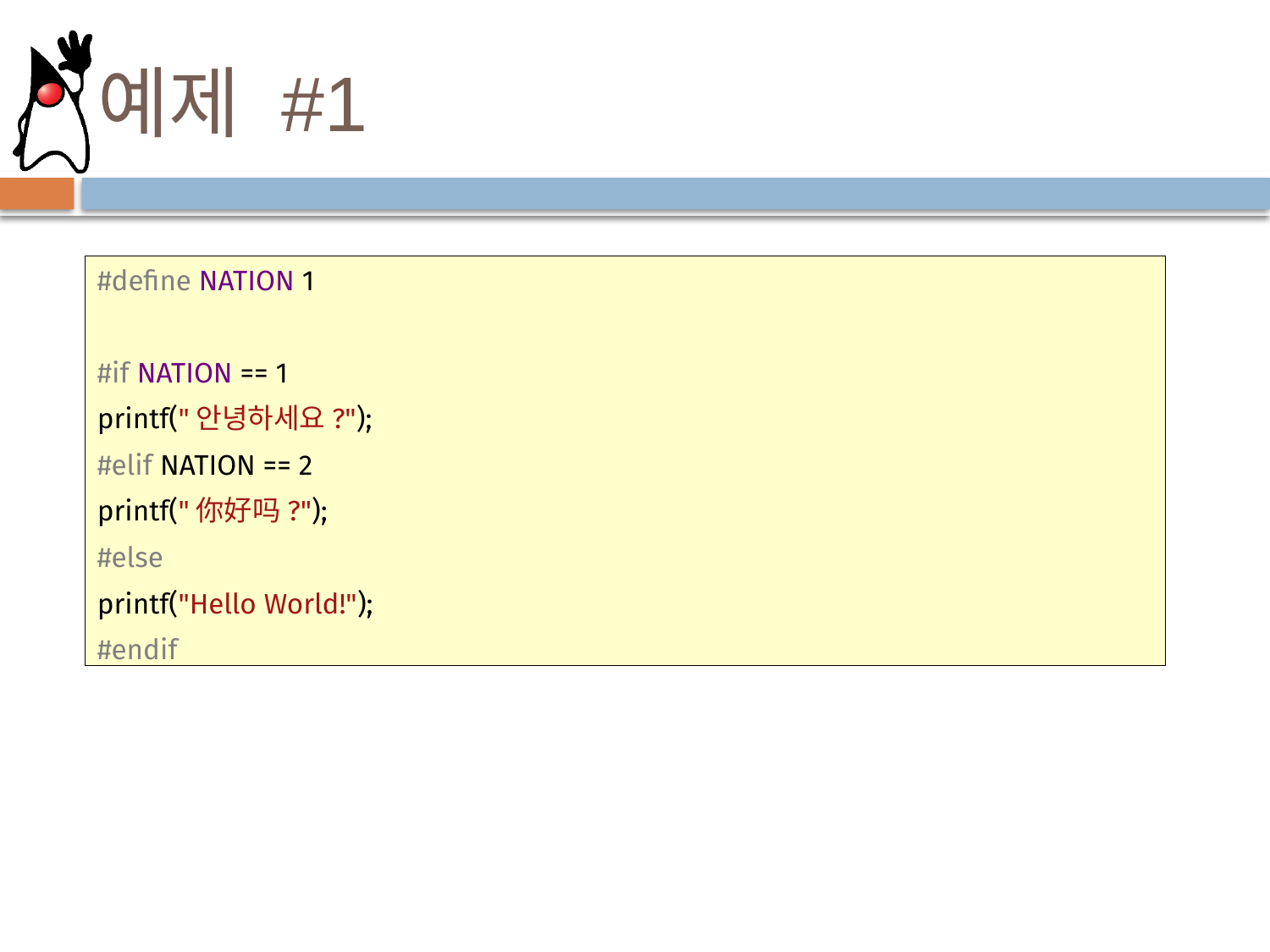

# 예제 #1
#define NATION 1

#if NATION == 1
printf("안녕하세요?");
#elif NATION == 2
printf("你好吗?");
#else
printf("Hello World!");
#endif